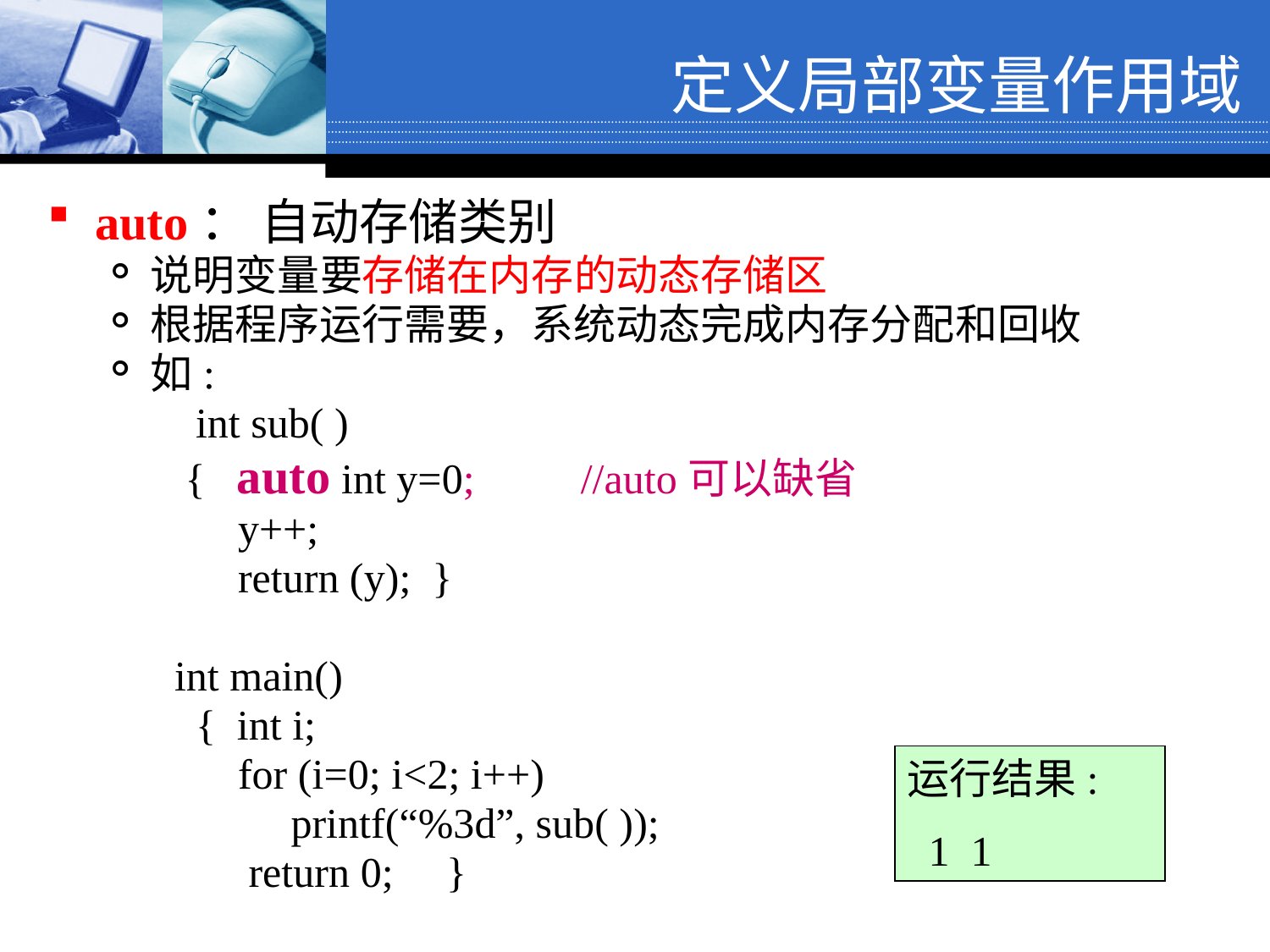

定义局部变量作用域
auto： 自动存储类别
说明变量要存储在内存的动态存储区
根据程序运行需要，系统动态完成内存分配和回收
如:
        int sub( )
       {   auto int y=0;          //auto可以缺省
            y++;
            return (y);  }

      int main()
        {  int i;
            for (i=0; i<2; i++)
                 printf(“%3d”, sub( ));
             return 0;     }

运行结果:
  1  1